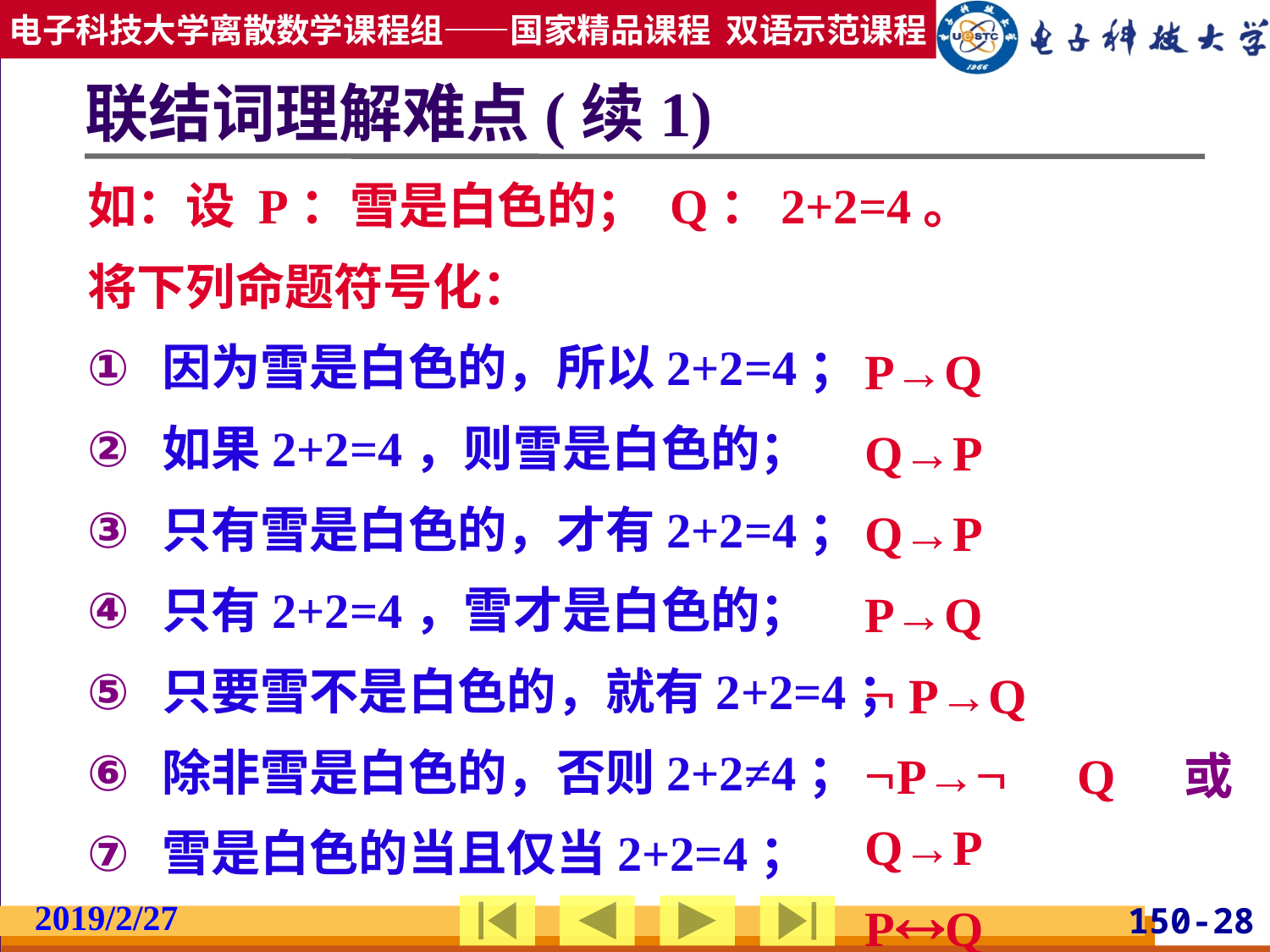

# 联结词理解难点(续1)
如：设 P：雪是白色的；	Q：2+2=4。
将下列命题符号化：
因为雪是白色的，所以2+2=4；
如果2+2=4，则雪是白色的；
只有雪是白色的，才有2+2=4；
只有2+2=4，雪才是白色的；
只要雪不是白色的，就有2+2=4；
除非雪是白色的，否则2+2≠4；
雪是白色的当且仅当2+2=4；
P→Q
Q→P
Q→P
P→Q
¬ P→Q
¬P→¬ Q或Q→P
P↔Q
2019/2/27